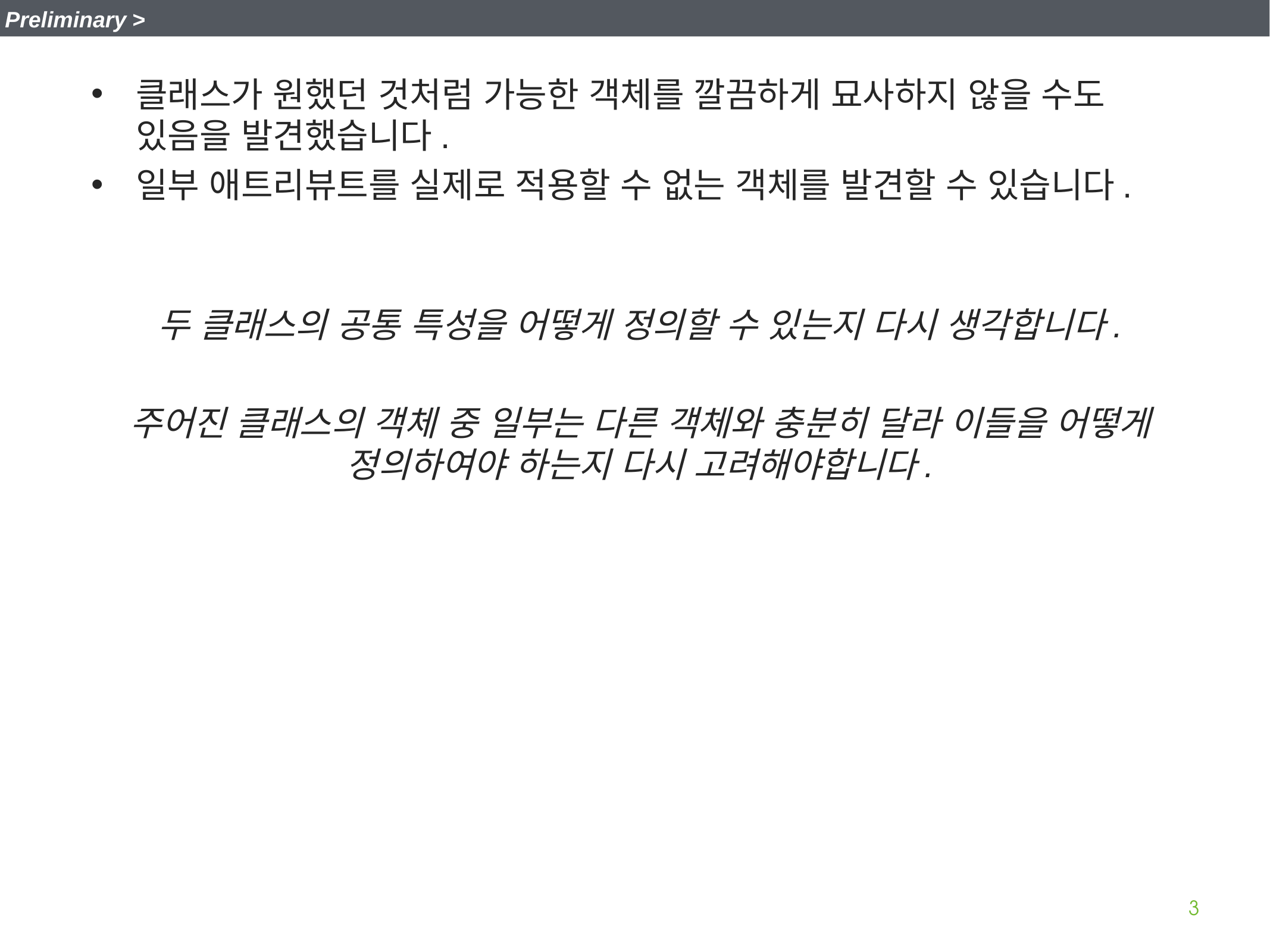

Preliminary >
클래스가 원했던 것처럼 가능한 객체를 깔끔하게 묘사하지 않을 수도 있음을 발견했습니다.
일부 애트리뷰트를 실제로 적용할 수 없는 객체를 발견할 수 있습니다.

두 클래스의 공통 특성을 어떻게 정의할 수 있는지 다시 생각합니다.

주어진 클래스의 객체 중 일부는 다른 객체와 충분히 달라 이들을 어떻게 정의하여야 하는지 다시 고려해야합니다.
3